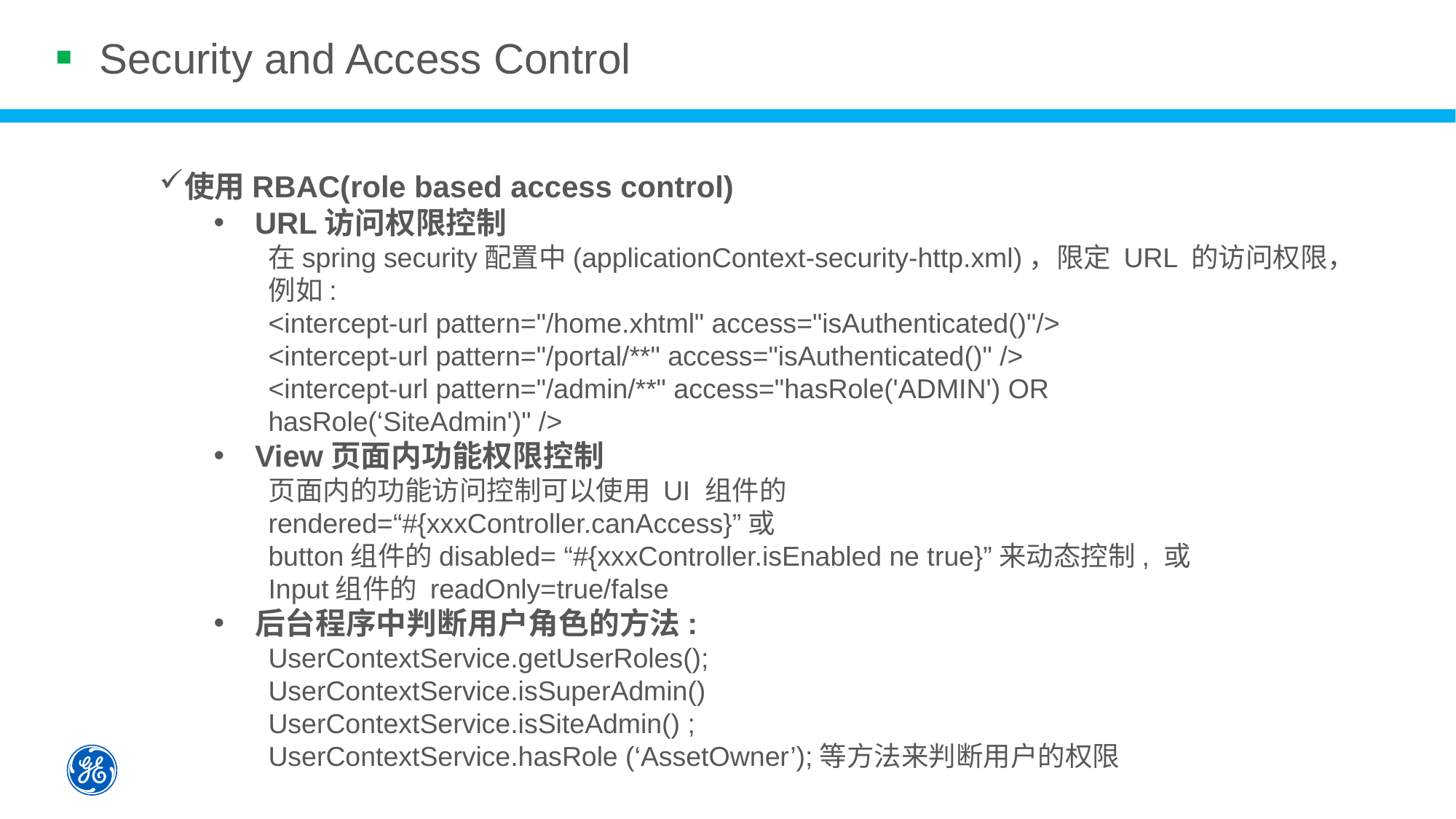

Security and Access Control

使用RBAC(role based access control)
URL访问权限控制
在spring security配置中(applicationContext-security-http.xml)，限定 URL 的访问权限，例如:
<intercept-url pattern="/home.xhtml" access="isAuthenticated()"/>
<intercept-url pattern="/portal/**" access="isAuthenticated()" />
<intercept-url pattern="/admin/**" access="hasRole('ADMIN') OR hasRole(‘SiteAdmin')" />
View页面内功能权限控制
页面内的功能访问控制可以使用 UI 组件的
rendered=“#{xxxController.canAccess}”或
button组件的disabled= “#{xxxController.isEnabled ne true}”来动态控制, 或
Input组件的 readOnly=true/false
后台程序中判断用户角色的方法:
UserContextService.getUserRoles();
UserContextService.isSuperAdmin()
UserContextService.isSiteAdmin() ;
UserContextService.hasRole (‘AssetOwner’);等方法来判断用户的权限